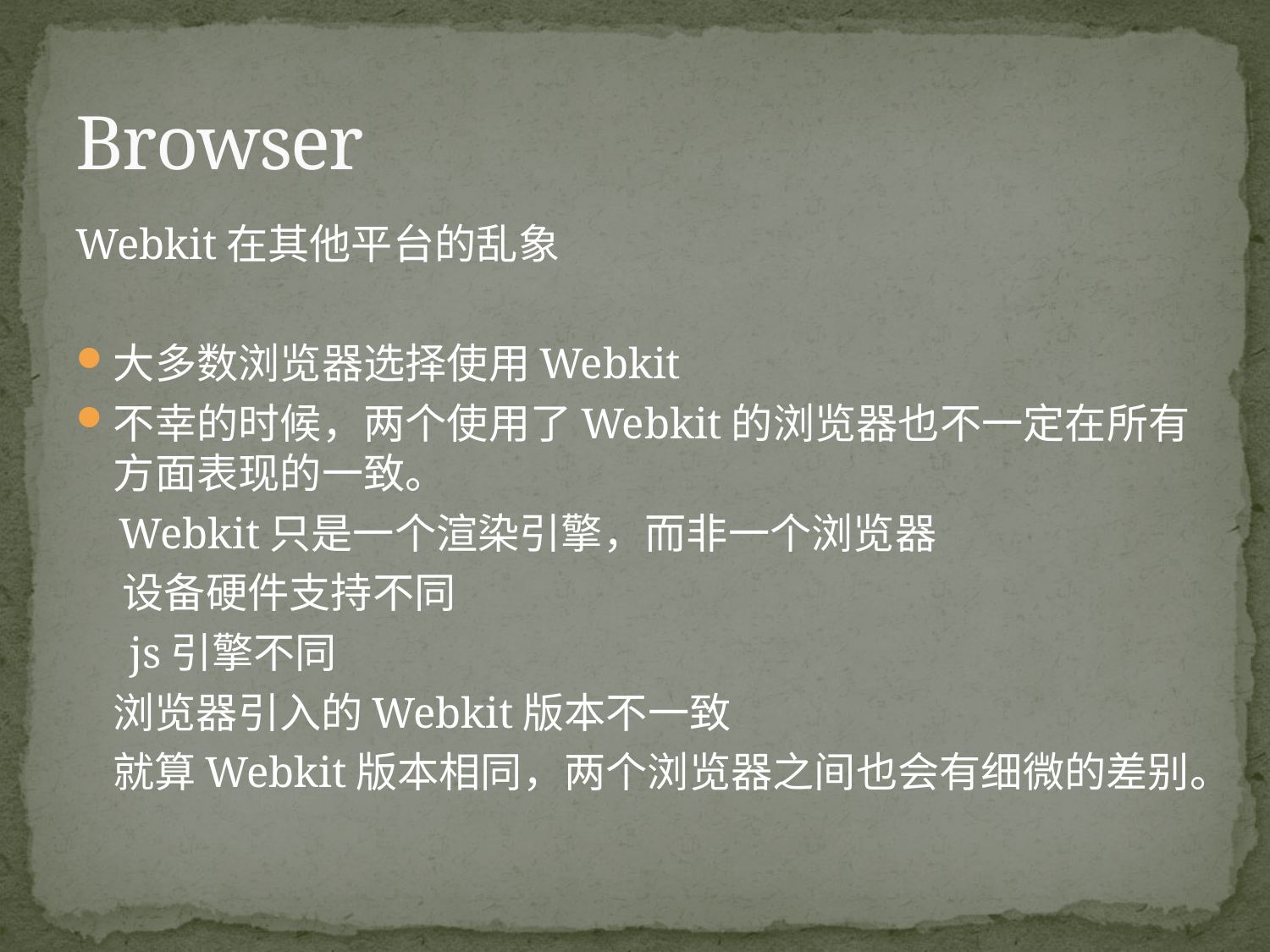

# Browser
Webkit在其他平台的乱象

大多数浏览器选择使用Webkit
不幸的时候，两个使用了Webkit的浏览器也不一定在所有方面表现的一致。
    Webkit只是一个渲染引擎，而非一个浏览器
    设备硬件支持不同
     js引擎不同
   浏览器引入的Webkit版本不一致
   就算Webkit版本相同，两个浏览器之间也会有细微的差别。